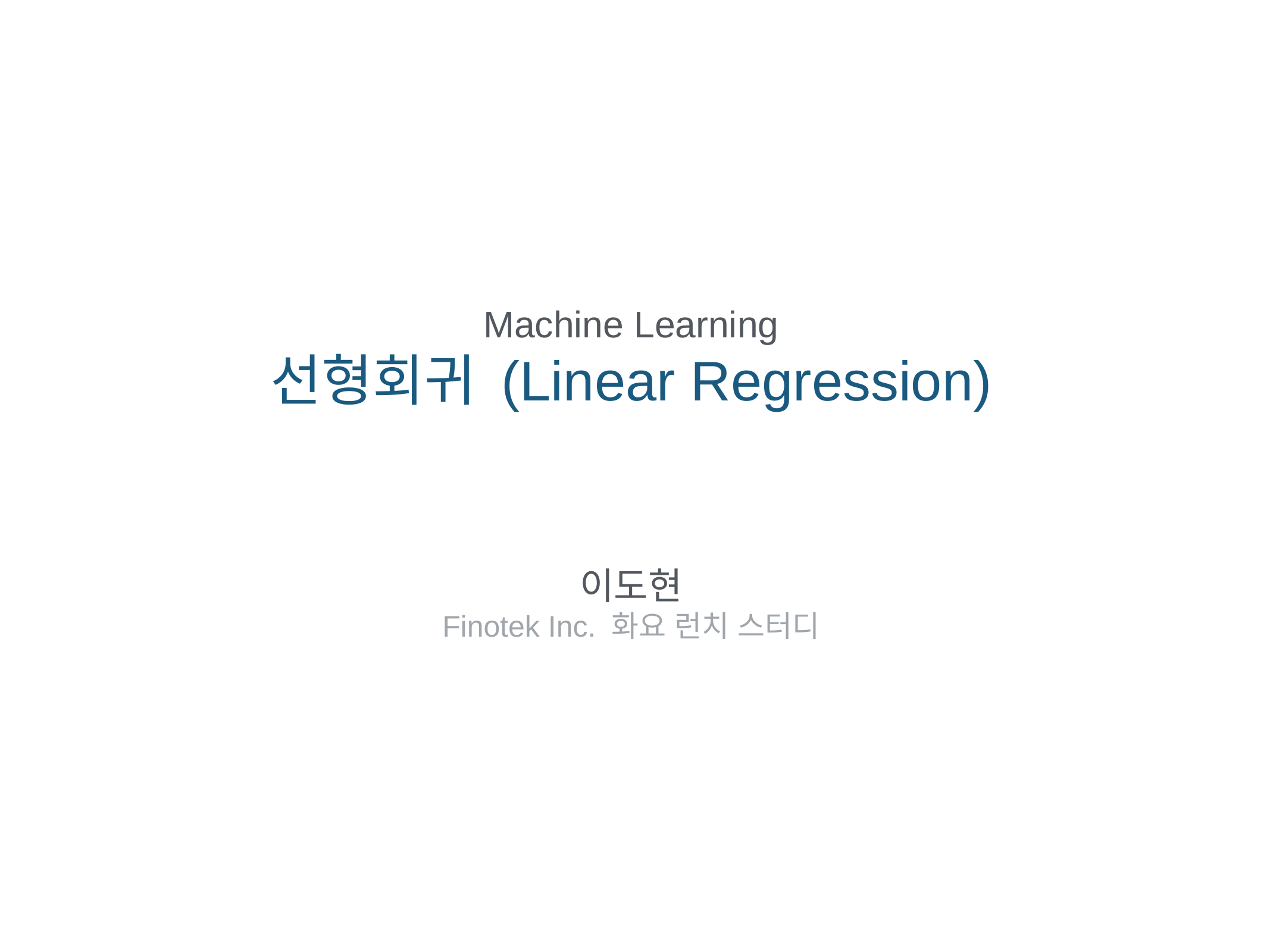

Machine Learning
선형회귀 (Linear Regression)
이도현
Finotek Inc. 화요 런치 스터디